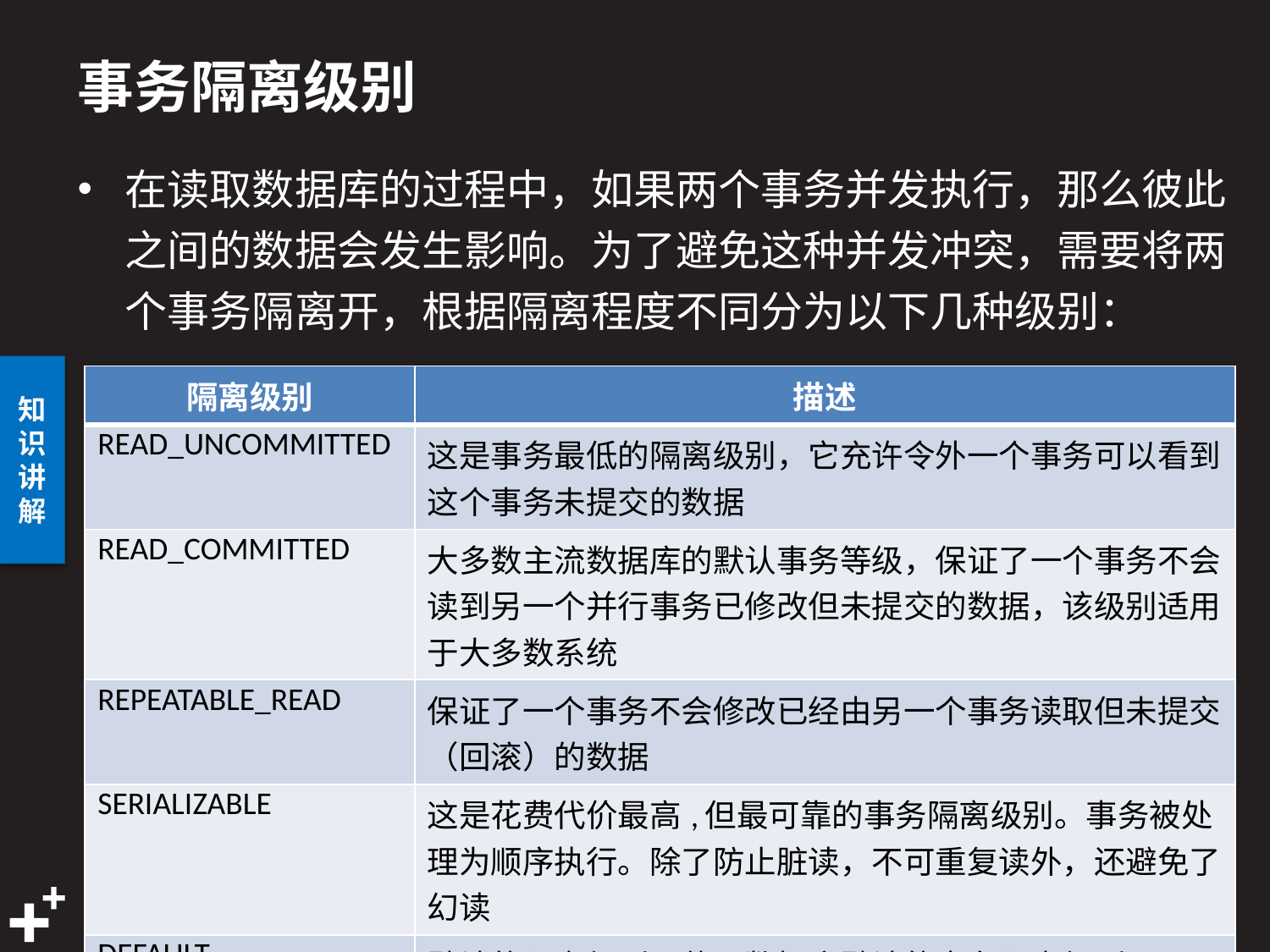

# 事务隔离级别
在读取数据库的过程中，如果两个事务并发执行，那么彼此之间的数据会发生影响。为了避免这种并发冲突，需要将两个事务隔离开，根据隔离程度不同分为以下几种级别：
| 隔离级别 | 描述 |
| --- | --- |
| READ\_UNCOMMITTED | 这是事务最低的隔离级别，它充许令外一个事务可以看到这个事务未提交的数据 |
| READ\_COMMITTED | 大多数主流数据库的默认事务等级，保证了一个事务不会读到另一个并行事务已修改但未提交的数据，该级别适用于大多数系统 |
| REPEATABLE\_READ | 保证了一个事务不会修改已经由另一个事务读取但未提交（回滚）的数据 |
| SERIALIZABLE | 这是花费代价最高,但最可靠的事务隔离级别。事务被处理为顺序执行。除了防止脏读，不可重复读外，还避免了幻读 |
| DEFAULT | 默认的隔离级别，使用数据库默认的事务隔离级别 |